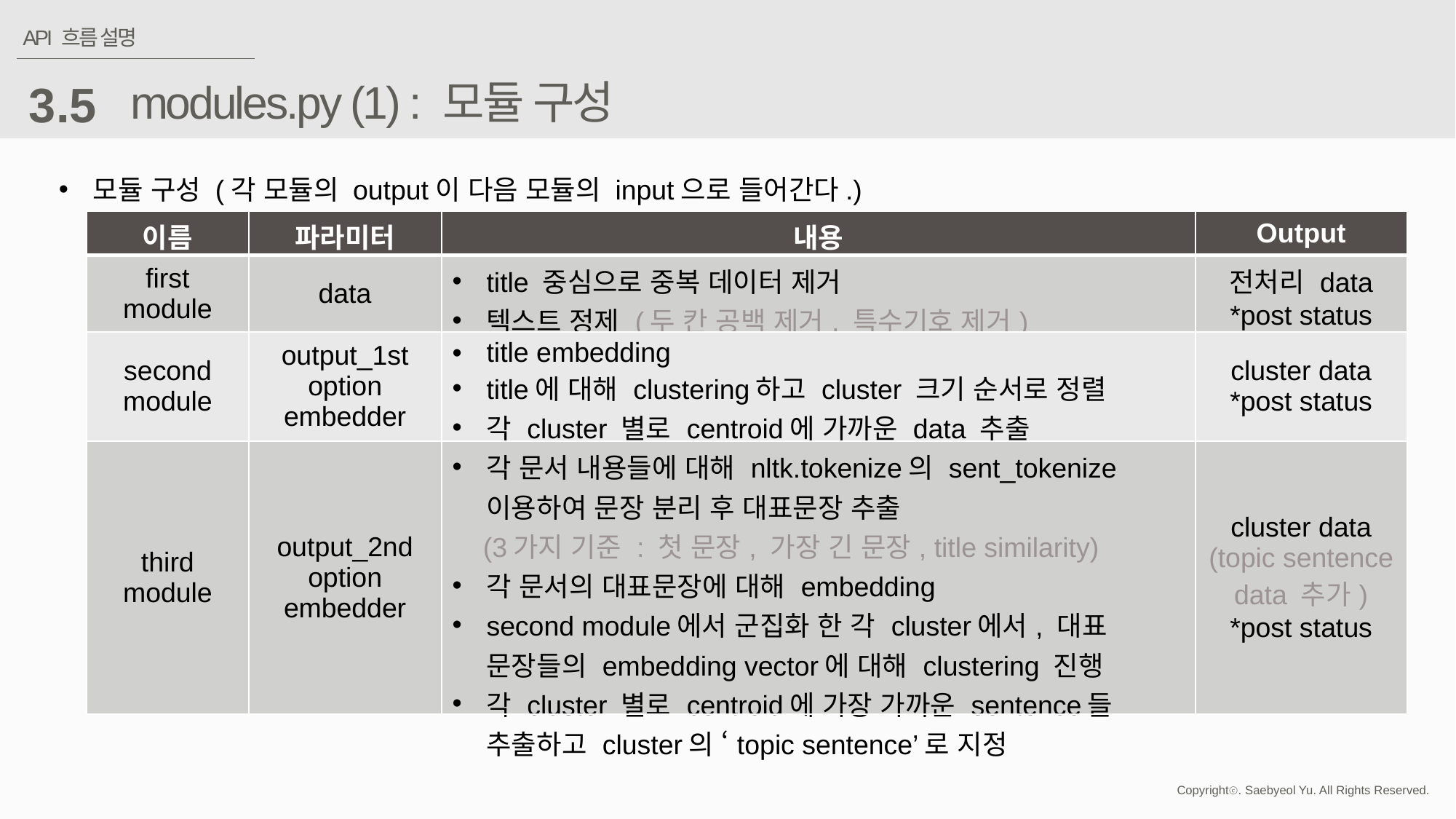

API 흐름 설명
modules.py (1) : 모듈 구성
3.5
모듈 구성 (각 모듈의 output이 다음 모듈의 input으로 들어간다.)
| 이름 | 파라미터 | 내용 | Output |
| --- | --- | --- | --- |
| first module | data | title 중심으로 중복 데이터 제거 텍스트 정제 (두 칸 공백 제거, 특수기호 제거) | 전처리 data \*post status |
| second module | output\_1st option embedder | title embedding title에 대해 clustering하고 cluster 크기 순서로 정렬 각 cluster 별로 centroid에 가까운 data 추출 | cluster data \*post status |
| third module | output\_2nd option embedder | 각 문서 내용들에 대해 nltk.tokenize의 sent\_tokenize 이용하여 문장 분리 후 대표문장 추출 (3가지 기준 : 첫 문장, 가장 긴 문장, title similarity) 각 문서의 대표문장에 대해 embedding second module에서 군집화 한 각 cluster에서, 대표 문장들의 embedding vector에 대해 clustering 진행 각 cluster 별로 centroid에 가장 가까운 sentence들 추출하고 cluster의 ‘topic sentence’로 지정 | cluster data (topic sentence data 추가) \*post status |